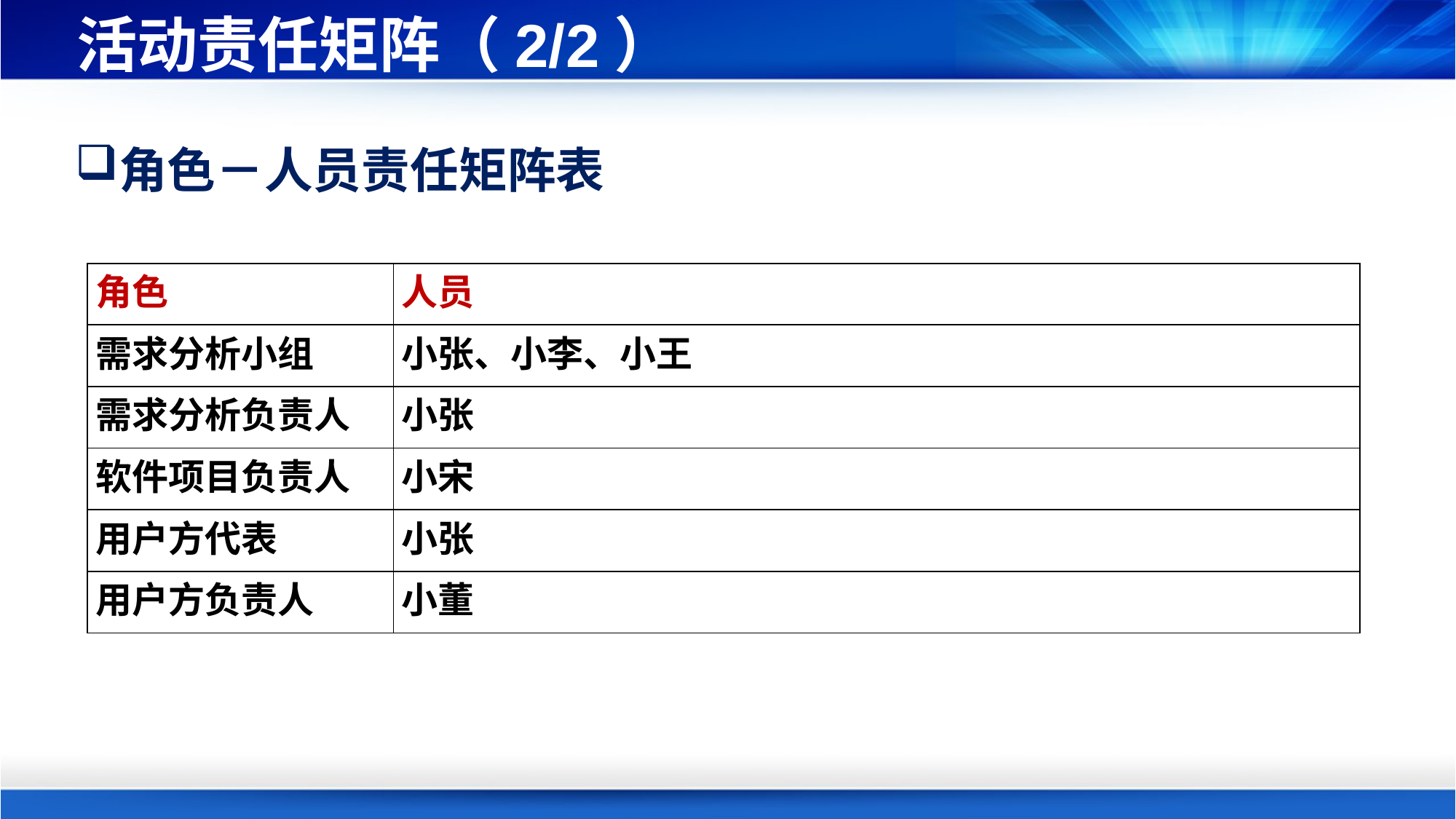

# 活动责任矩阵（2/2）
角色－人员责任矩阵表
| 角色 | 人员 |
| --- | --- |
| 需求分析小组 | 小张、小李、小王 |
| 需求分析负责人 | 小张 |
| 软件项目负责人 | 小宋 |
| 用户方代表 | 小张 |
| 用户方负责人 | 小董 |